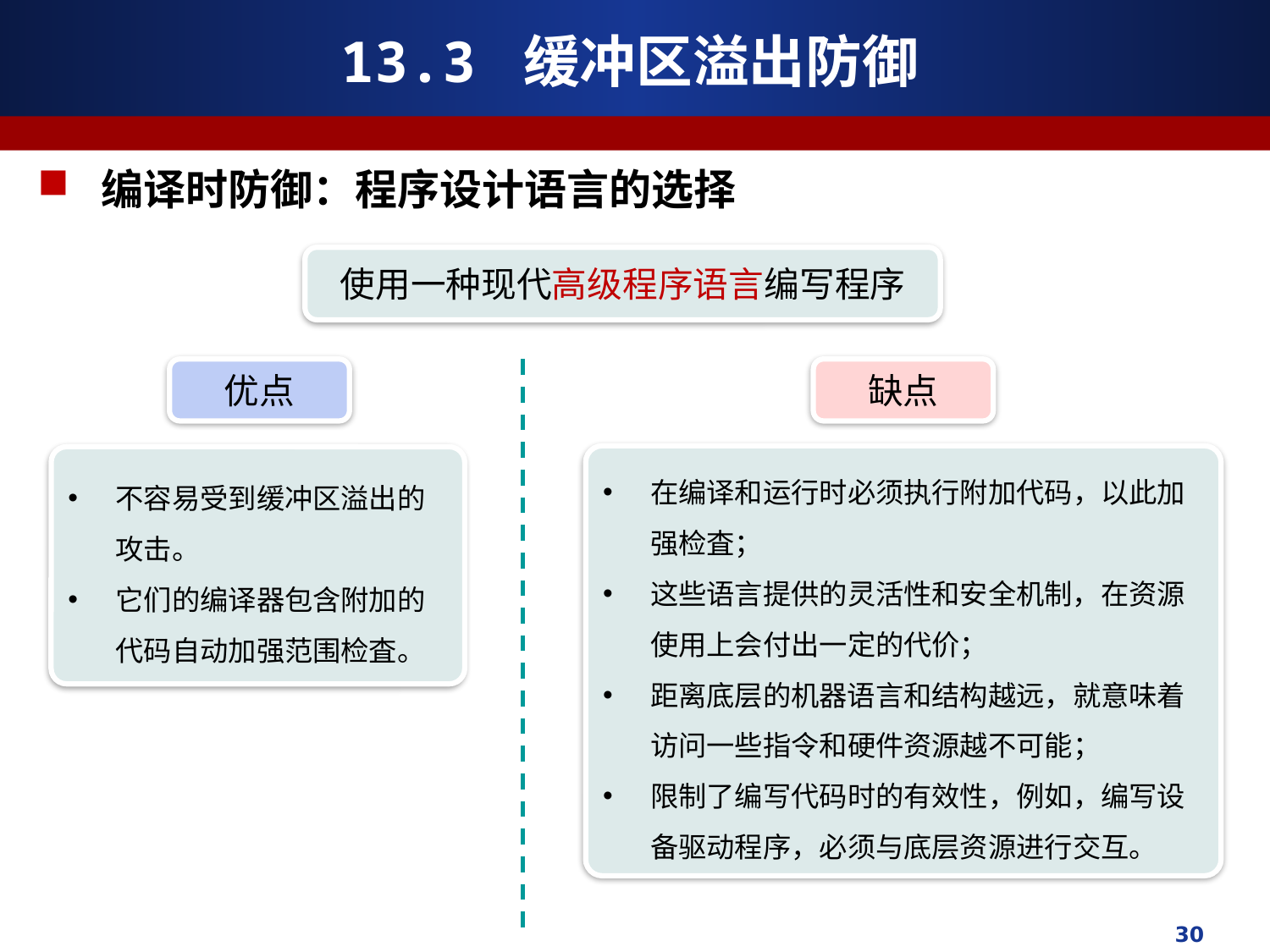

# 13.3 缓冲区溢出防御
编译时防御：程序设计语言的选择
使用一种现代高级程序语言编写程序
优点
缺点
在编译和运行时必须执行附加代码，以此加强检査；
这些语言提供的灵活性和安全机制，在资源使用上会付出一定的代价；
距离底层的机器语言和结构越远，就意味着访问一些指令和硬件资源越不可能；
限制了编写代码时的有效性，例如，编写设备驱动程序，必须与底层资源进行交互。
不容易受到缓冲区溢出的攻击。
它们的编译器包含附加的代码自动加强范围检査。
30